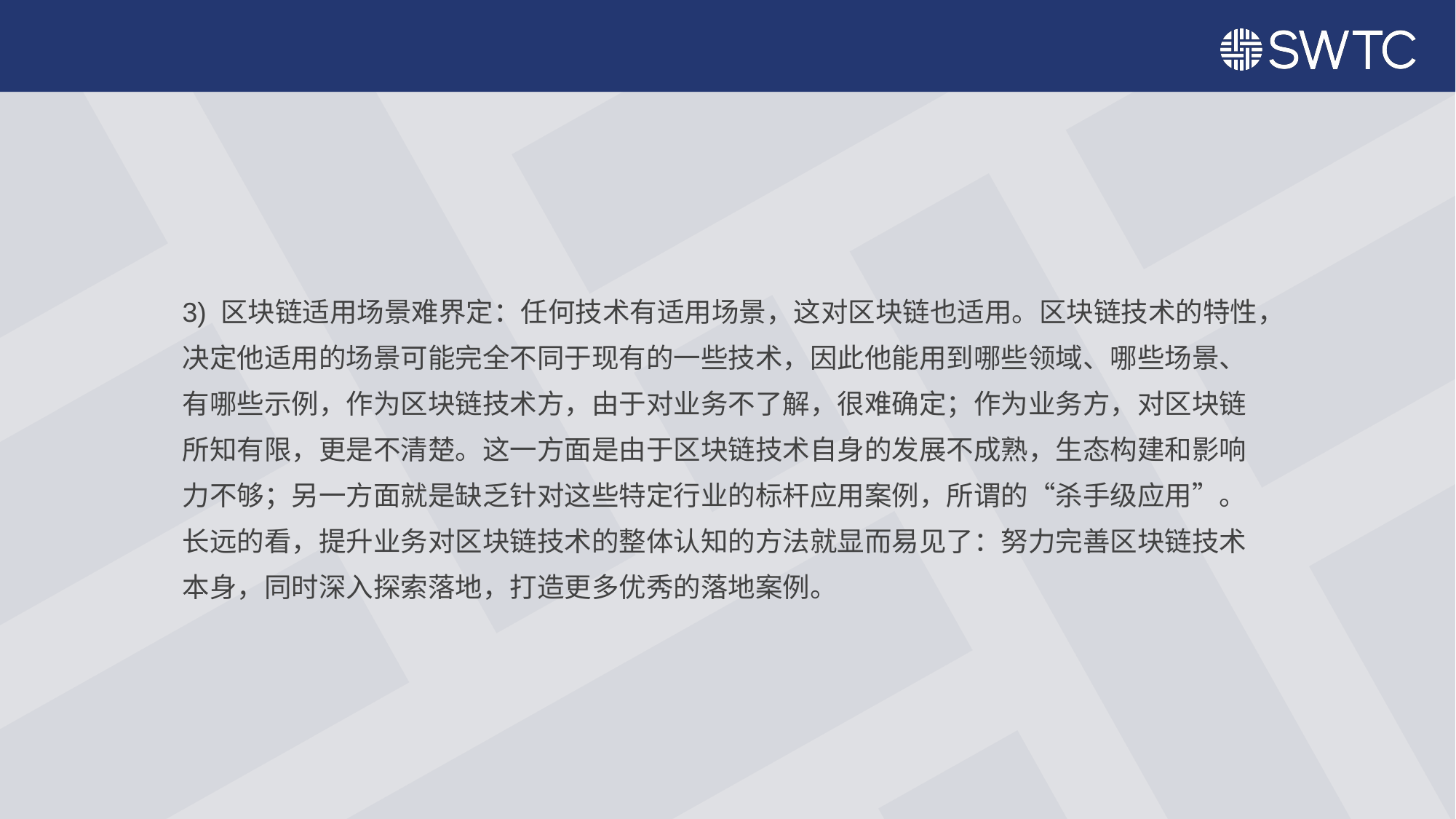

3) 区块链适用场景难界定：任何技术有适用场景，这对区块链也适用。区块链技术的特性，决定他适用的场景可能完全不同于现有的一些技术，因此他能用到哪些领域、哪些场景、有哪些示例，作为区块链技术方，由于对业务不了解，很难确定；作为业务方，对区块链所知有限，更是不清楚。这一方面是由于区块链技术自身的发展不成熟，生态构建和影响力不够；另一方面就是缺乏针对这些特定行业的标杆应用案例，所谓的“杀手级应用”。长远的看，提升业务对区块链技术的整体认知的方法就显而易见了：努力完善区块链技术本身，同时深入探索落地，打造更多优秀的落地案例。